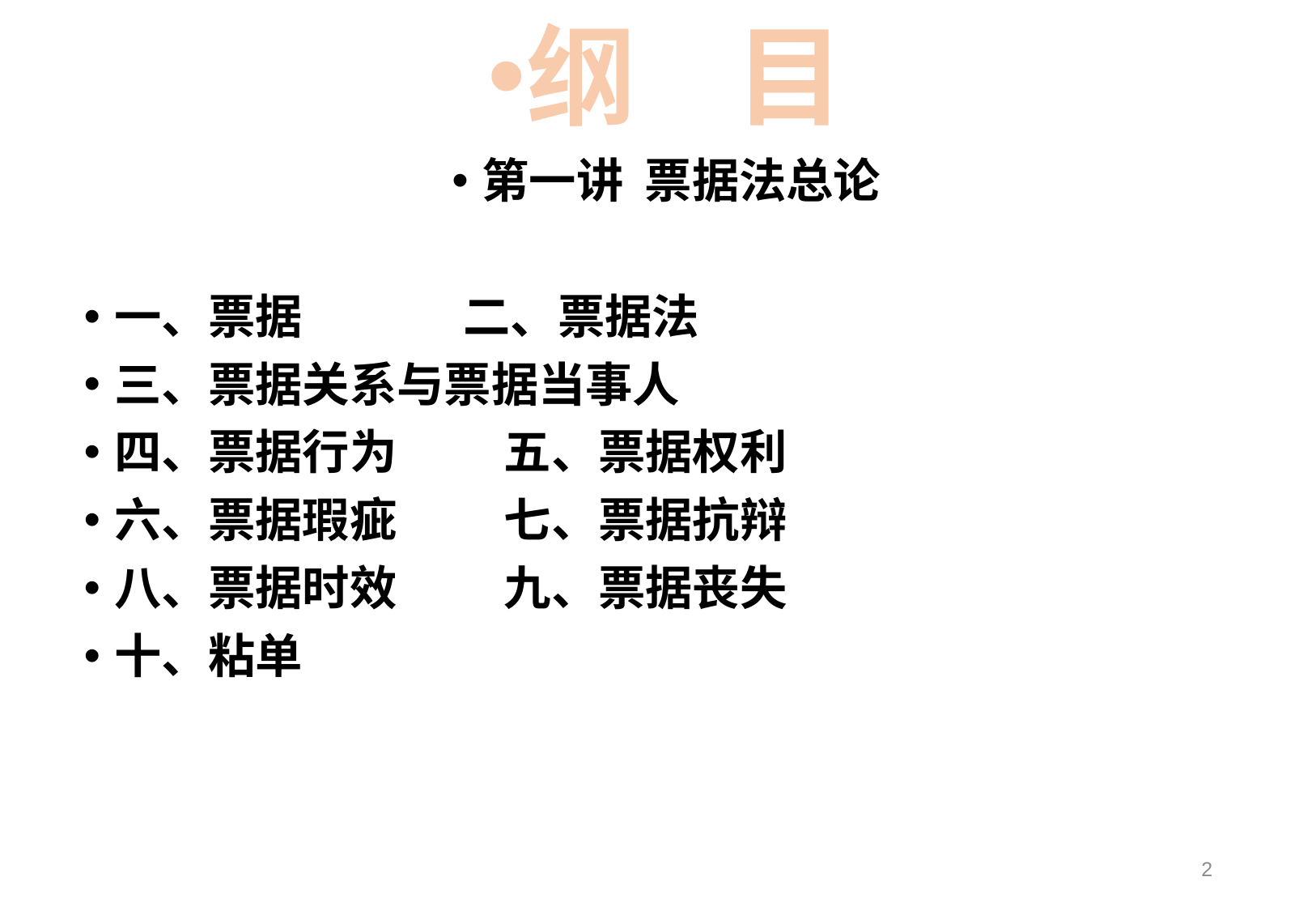

纲    目
第一讲  票据法总论

一、票据               二、票据法
三、票据关系与票据当事人
四、票据行为          五、票据权利
六、票据瑕疵          七、票据抗辩
八、票据时效          九、票据丧失
十、粘单
2